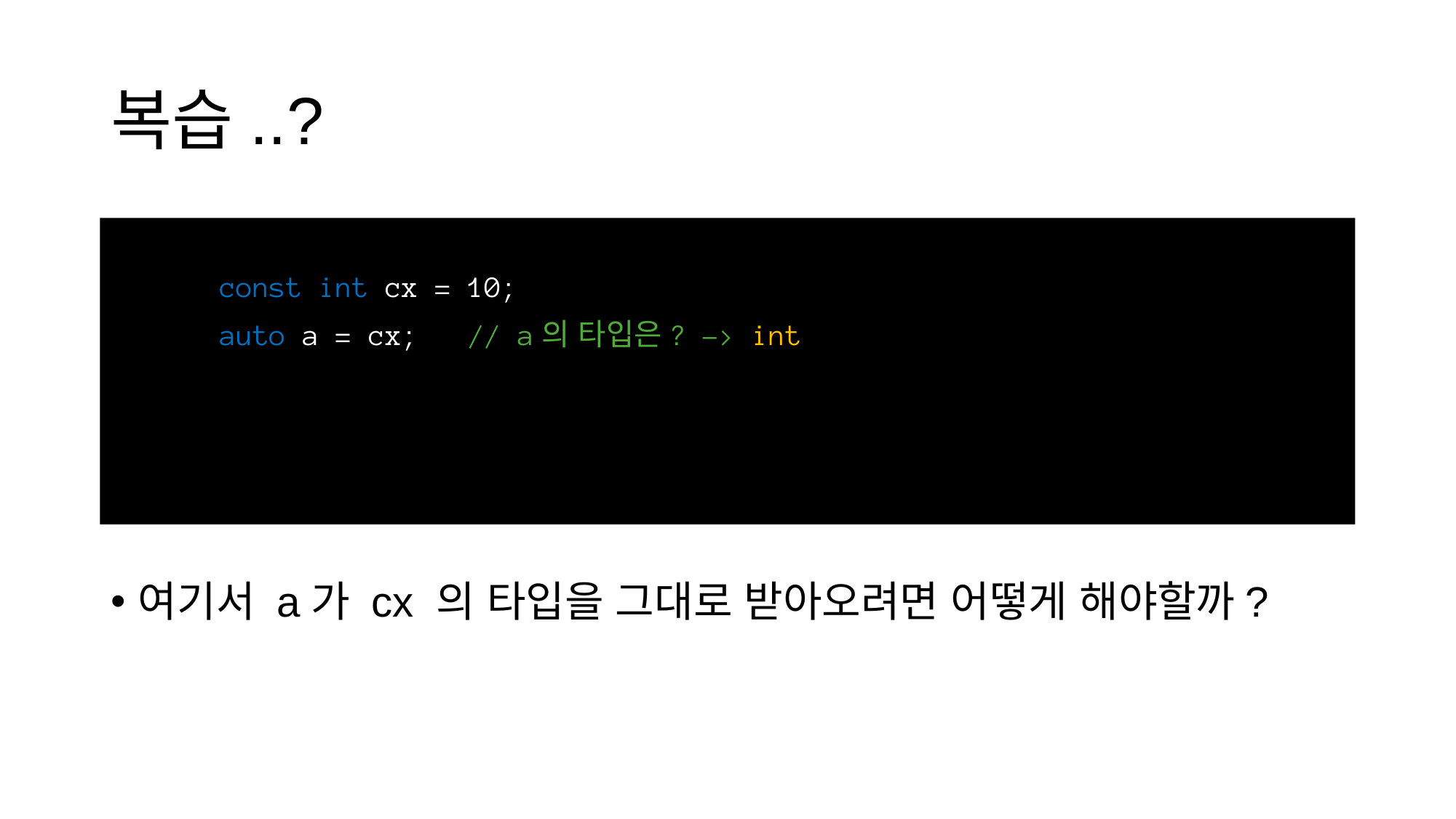

# 복습..?

	const int cx = 10;
	auto a = cx;   // a의 타입은? -> int

여기서 a가 cx 의 타입을 그대로 받아오려면 어떻게 해야할까?